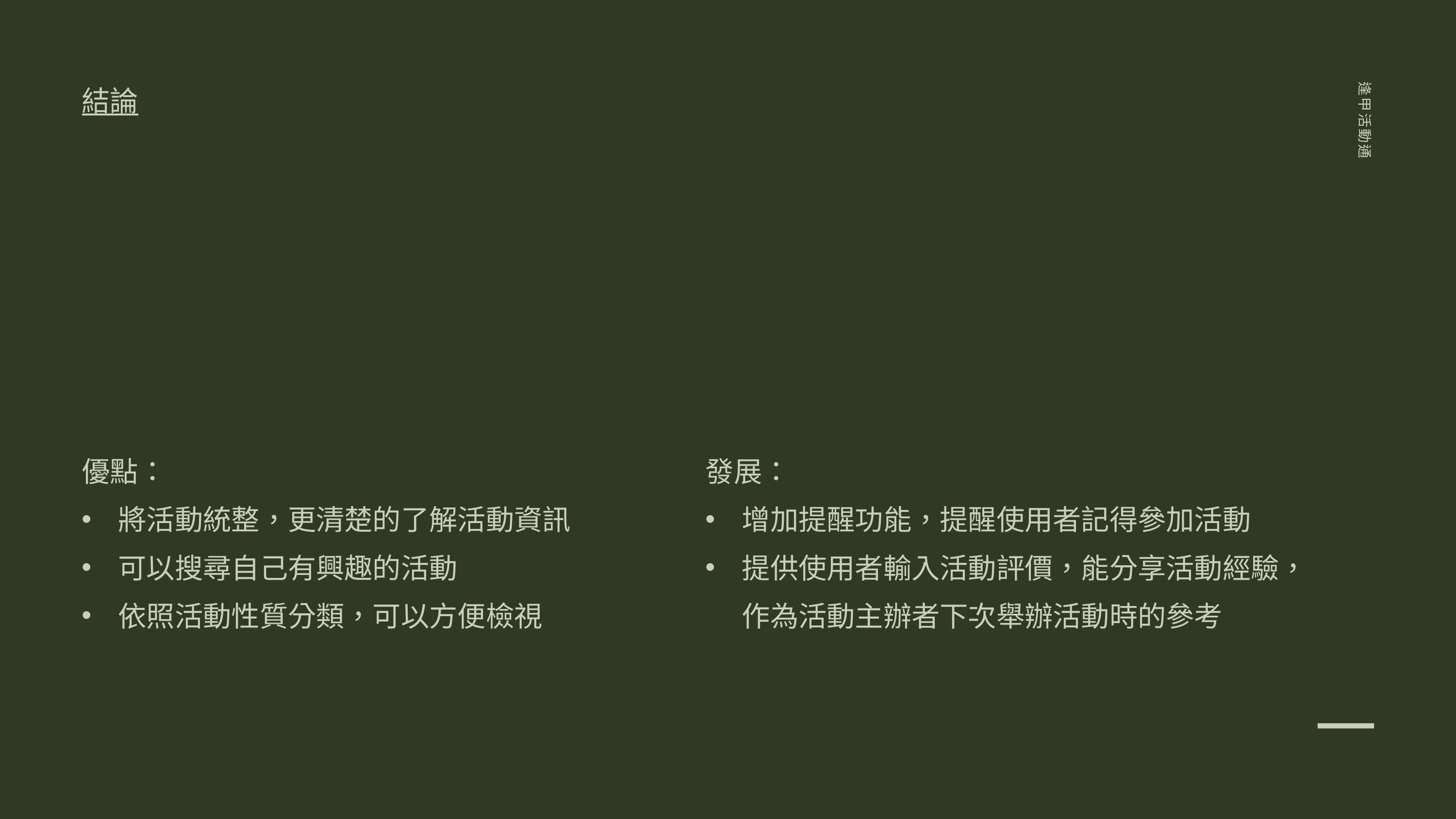

結論
逢甲活動通
優點：
將活動統整，更清楚的了解活動資訊
可以搜尋自己有興趣的活動
依照活動性質分類，可以方便檢視
發展：
增加提醒功能，提醒使用者記得參加活動
提供使用者輸入活動評價，能分享活動經驗，作為活動主辦者下次舉辦活動時的參考